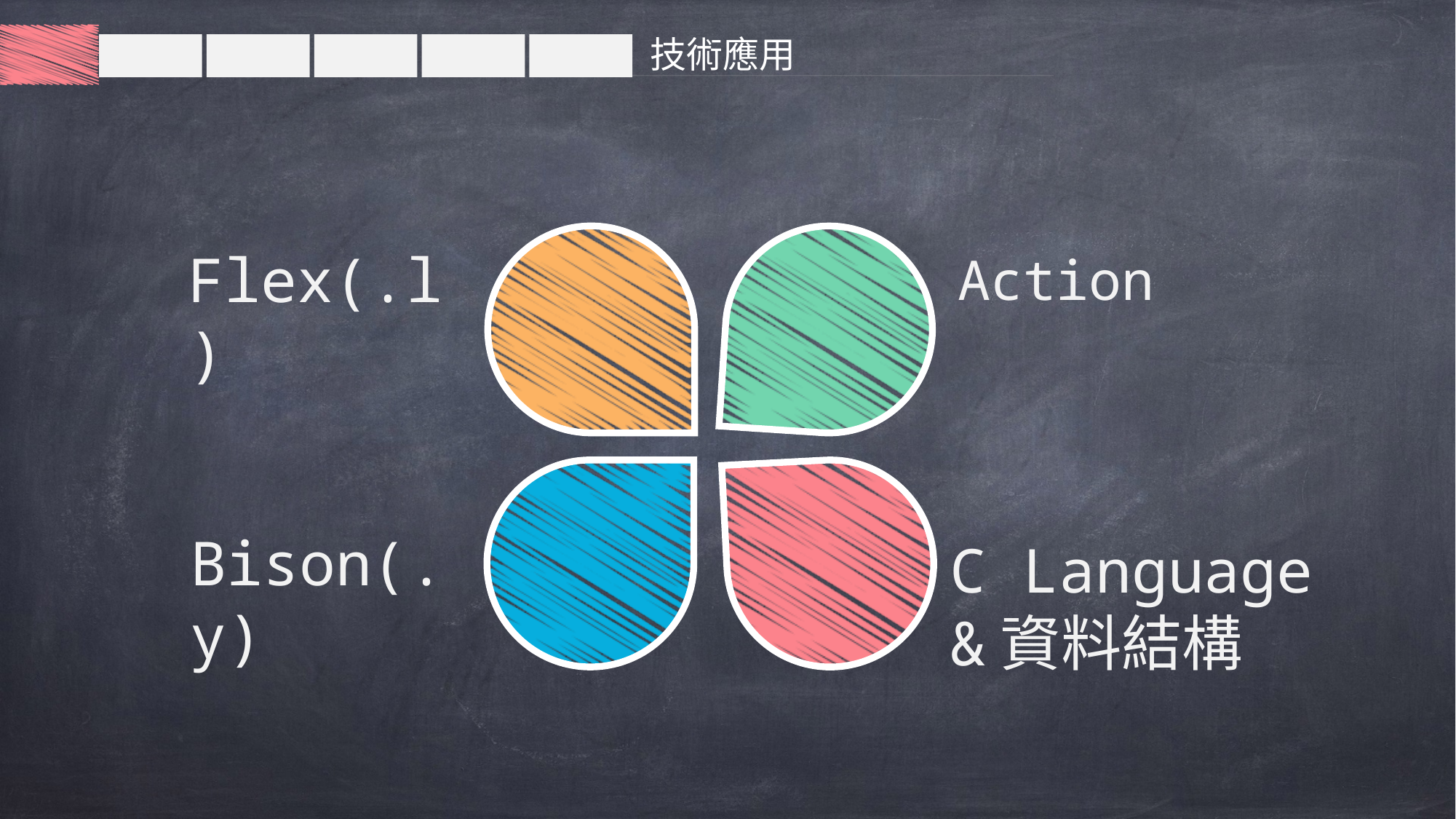

技術應用

Flex(.l)
Action
Bison(.y)

C Language
&資料結構